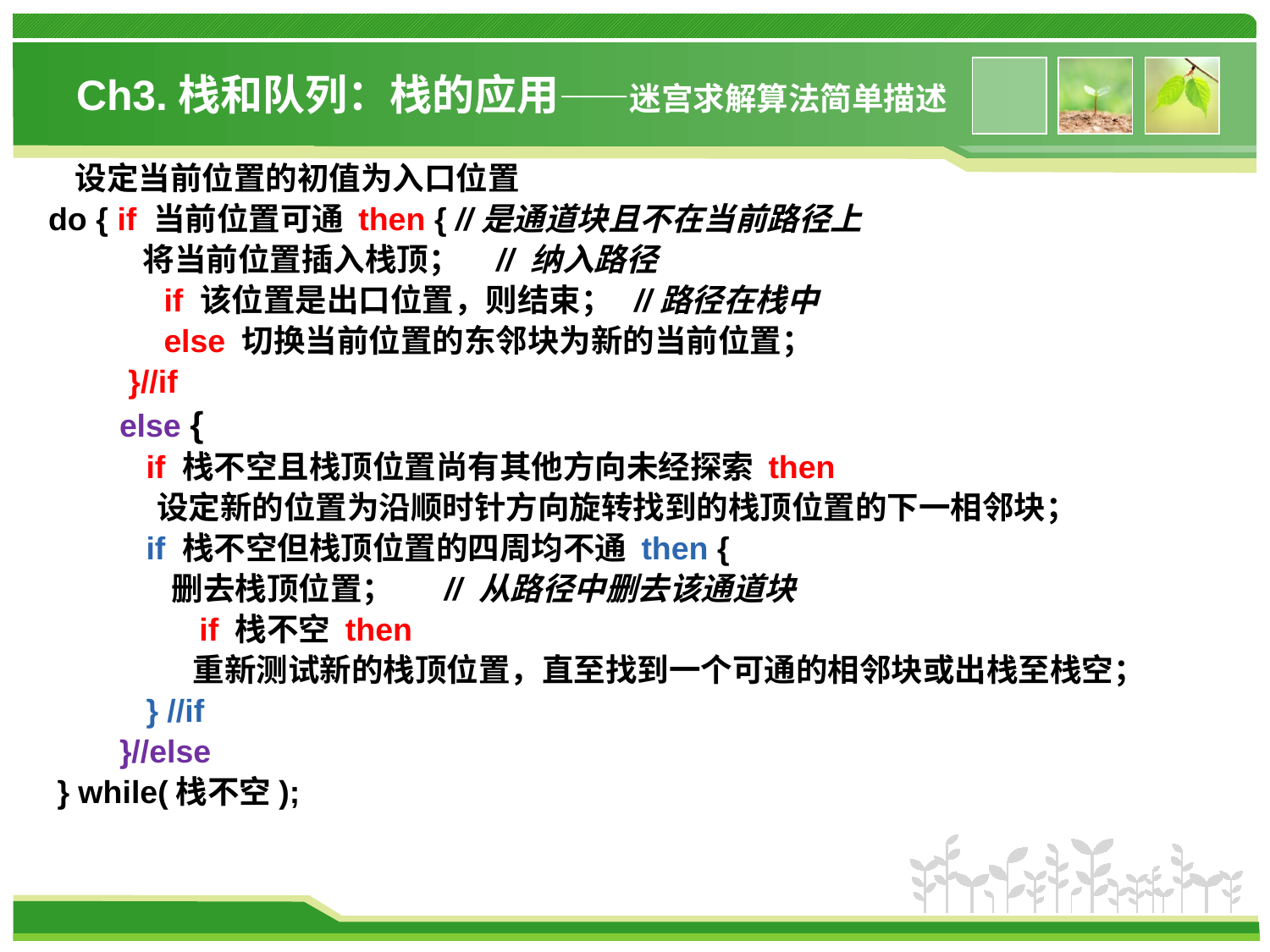

# Ch3.栈和队列：栈的应用——迷宫求解算法简单描述
	 设定当前位置的初值为入口位置
    do { if 当前位置可通 then { //是通道块且不在当前路径上
                 将当前位置插入栈顶；    // 纳入路径
                 if 该位置是出口位置，则结束；  //路径在栈中
                 else 切换当前位置的东邻块为新的当前位置；
             }//if
            else {
               if 栈不空且栈顶位置尚有其他方向未经探索 then
                   设定新的位置为沿顺时针方向旋转找到的栈顶位置的下一相邻块；
               if 栈不空但栈顶位置的四周均不通 then {
                     删去栈顶位置；      // 从路径中删去该通道块
                     if 栈不空 then
                        重新测试新的栈顶位置，直至找到一个可通的相邻块或出栈至栈空；
               } //if
            }//else
     } while(栈不空);